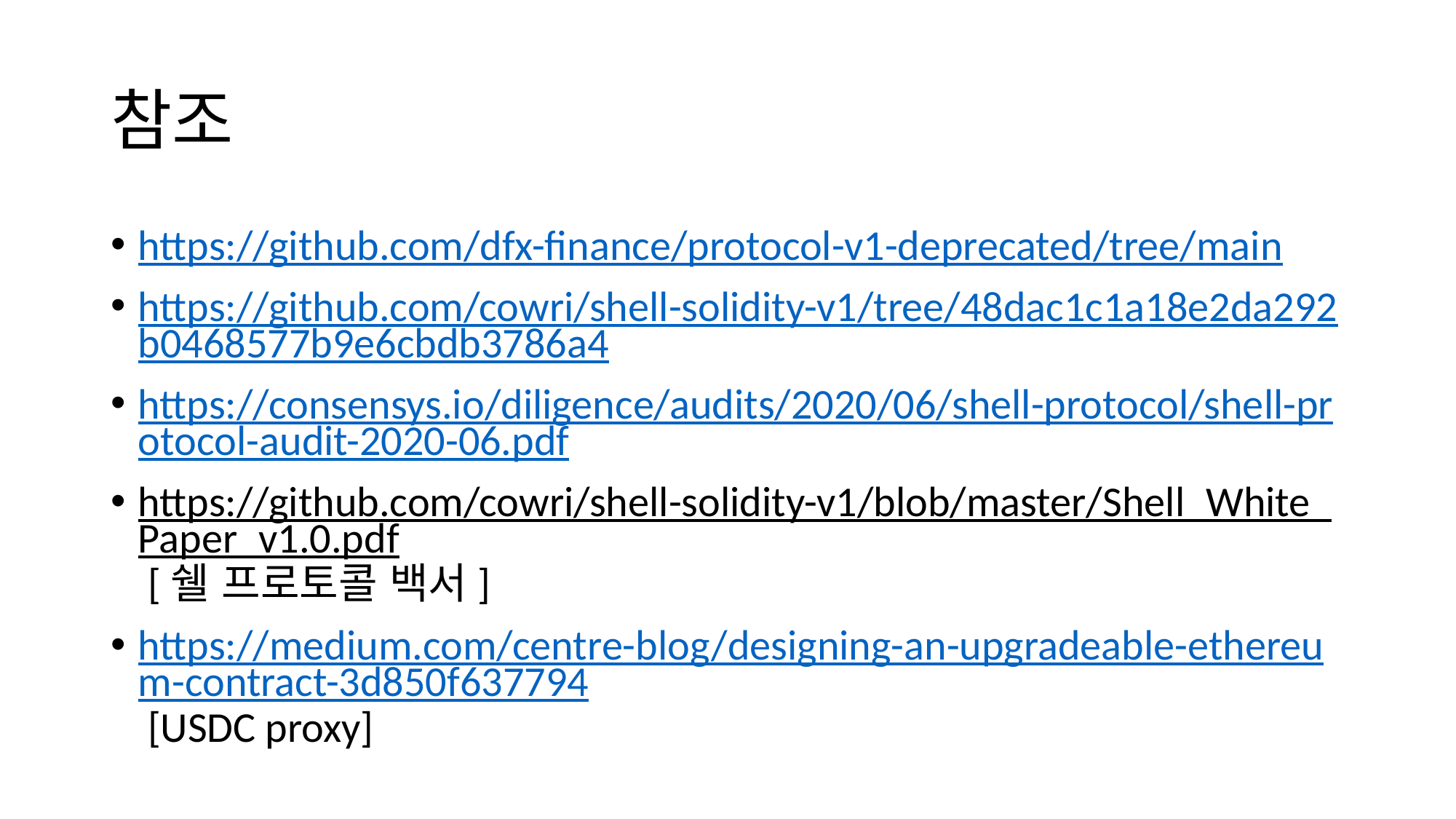

# 참조
https://github.com/dfx-finance/protocol-v1-deprecated/tree/main
https://github.com/cowri/shell-solidity-v1/tree/48dac1c1a18e2da292b0468577b9e6cbdb3786a4
https://consensys.io/diligence/audits/2020/06/shell-protocol/shell-protocol-audit-2020-06.pdf
https://github.com/cowri/shell-solidity-v1/blob/master/Shell_White_Paper_v1.0.pdf [쉘 프로토콜 백서]
https://medium.com/centre-blog/designing-an-upgradeable-ethereum-contract-3d850f637794 [USDC proxy]